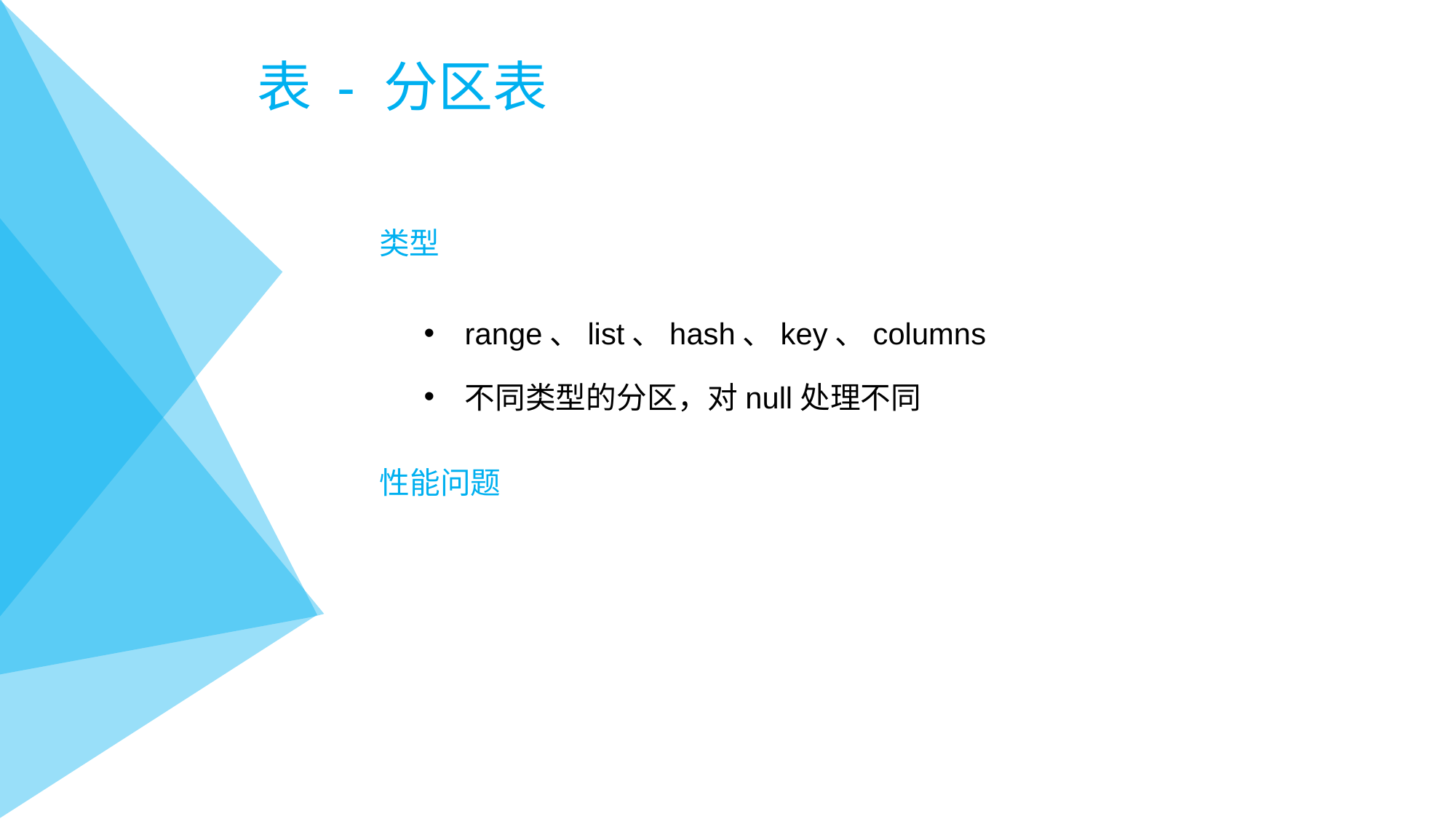

# 表 - 分区表
类型

range、list、hash、key、columns
不同类型的分区，对null处理不同
性能问题